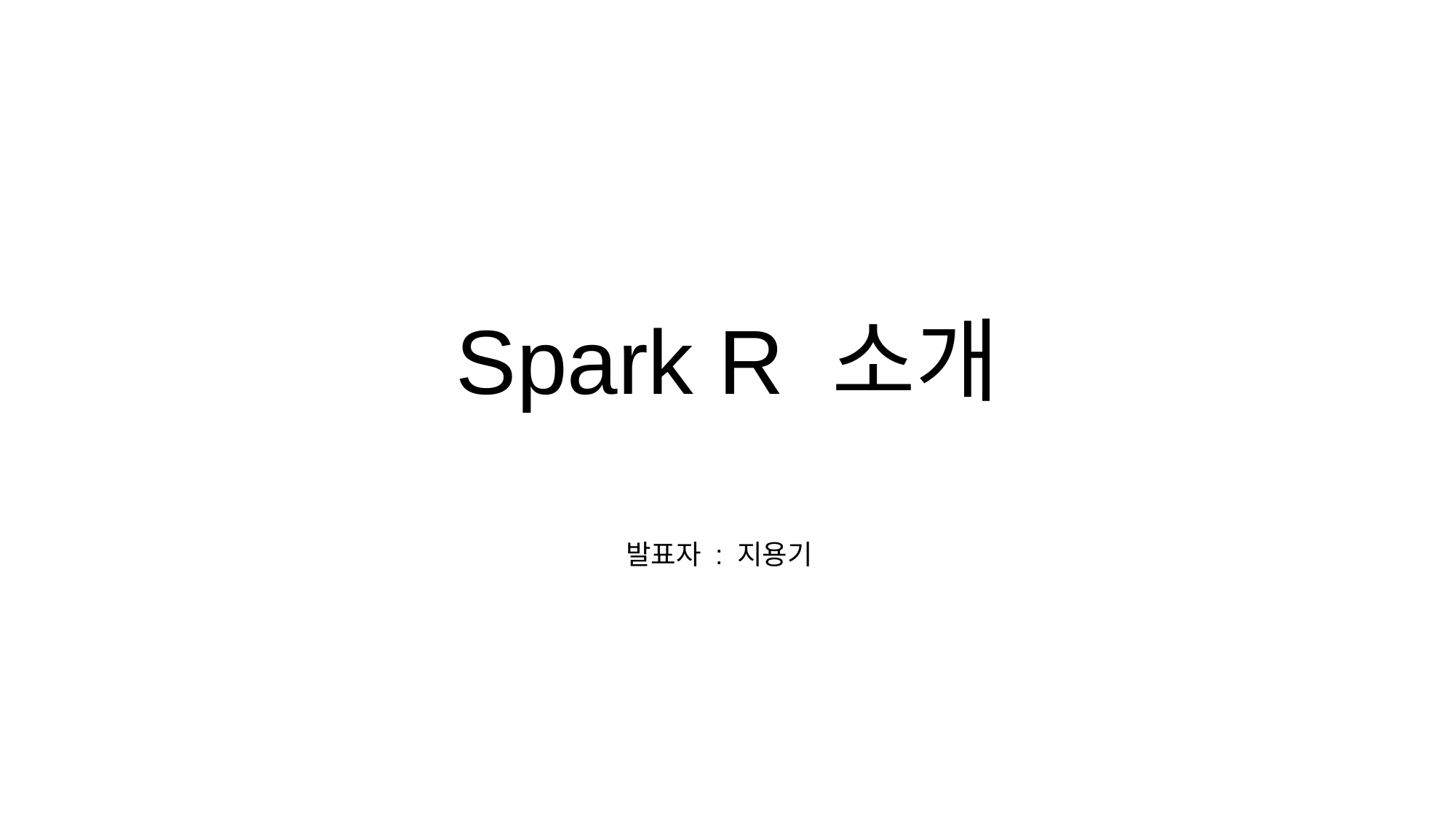

# Spark R 소개
발표자 : 지용기